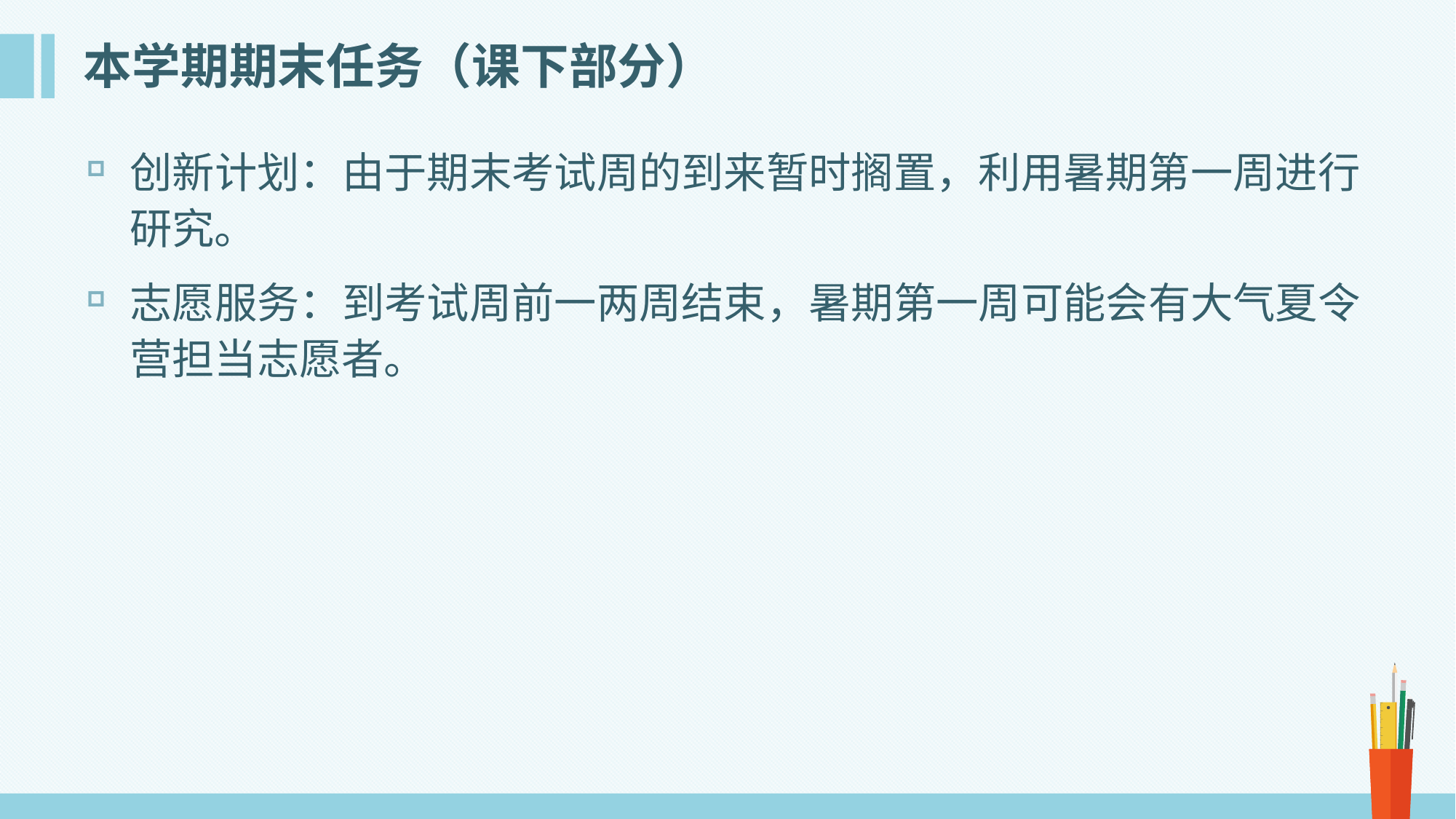

# 本学期期末任务（课下部分）
创新计划：由于期末考试周的到来暂时搁置，利用暑期第一周进行研究。
志愿服务：到考试周前一两周结束，暑期第一周可能会有大气夏令营担当志愿者。